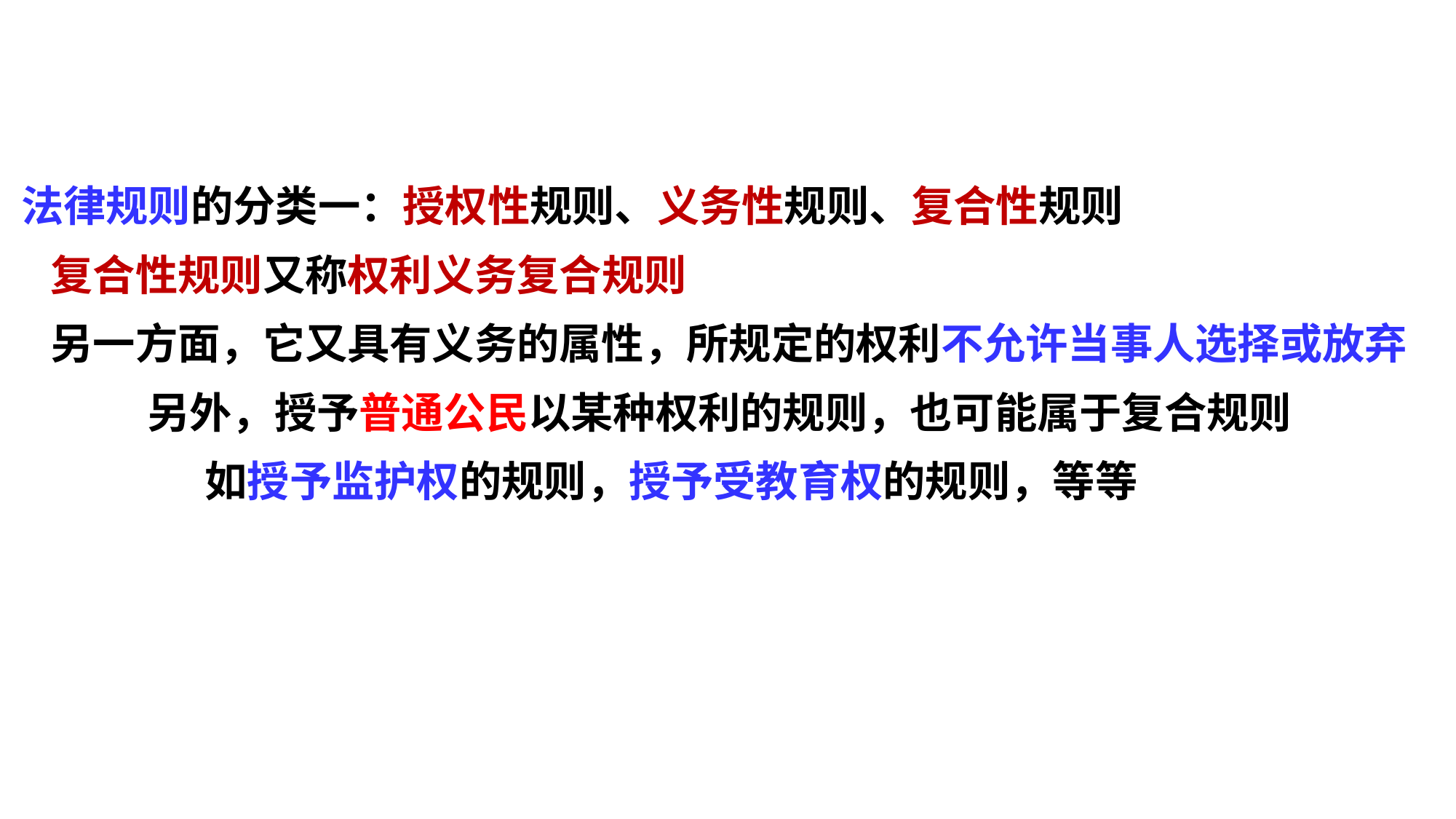

法律规则的分类一：授权性规则、义务性规则、复合性规则
  复合性规则又称权利义务复合规则
  另一方面，它又具有义务的属性，所规定的权利不允许当事人选择或放弃
            另外，授予普通公民以某种权利的规则，也可能属于复合规则
                  如授予监护权的规则，授予受教育权的规则，等等